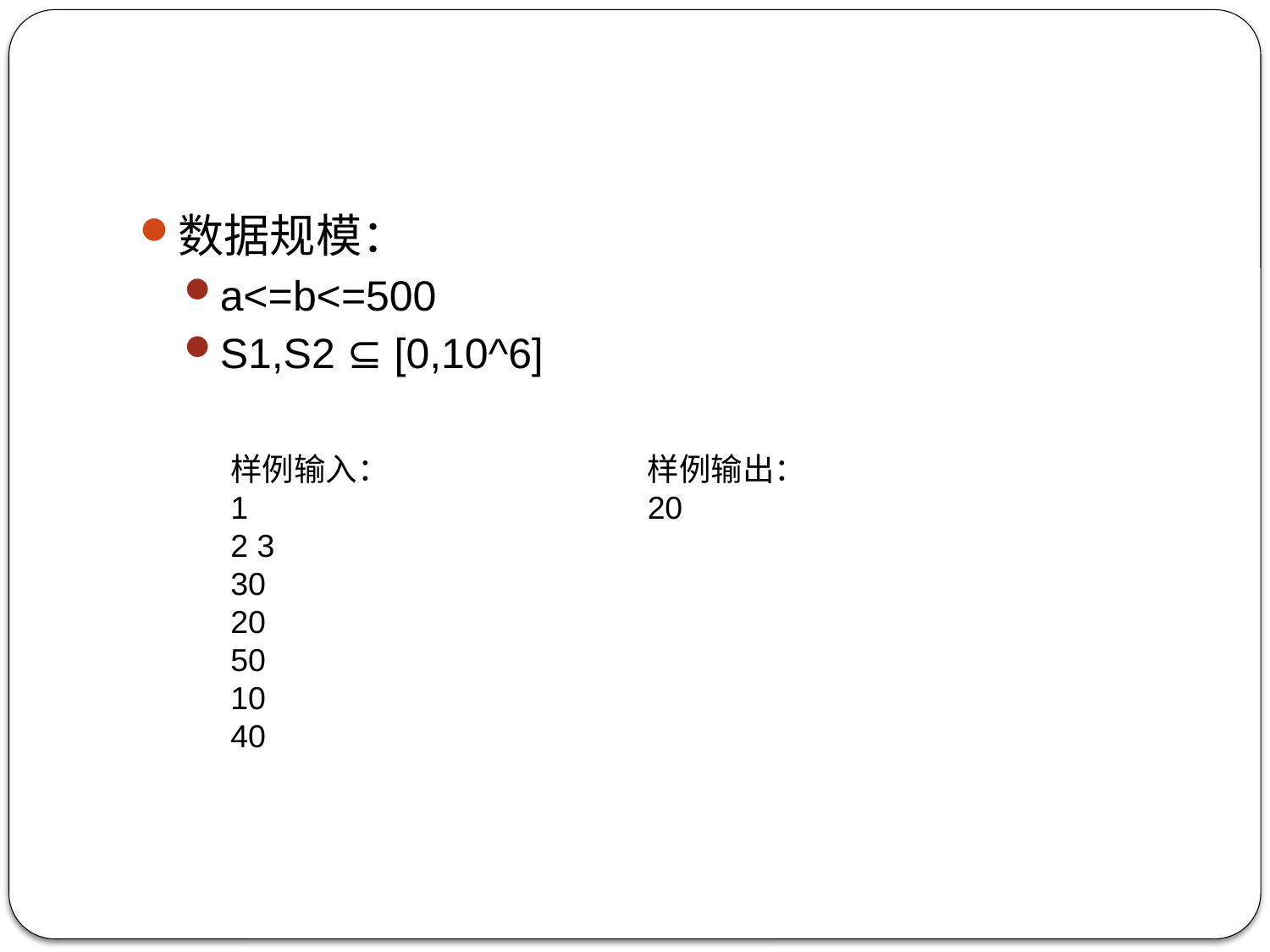

#
数据规模：
a<=b<=500
S1,S2 ⊆ [0,10^6]
样例输入：
1
2 3
30
20
50
10
40
样例输出：
20